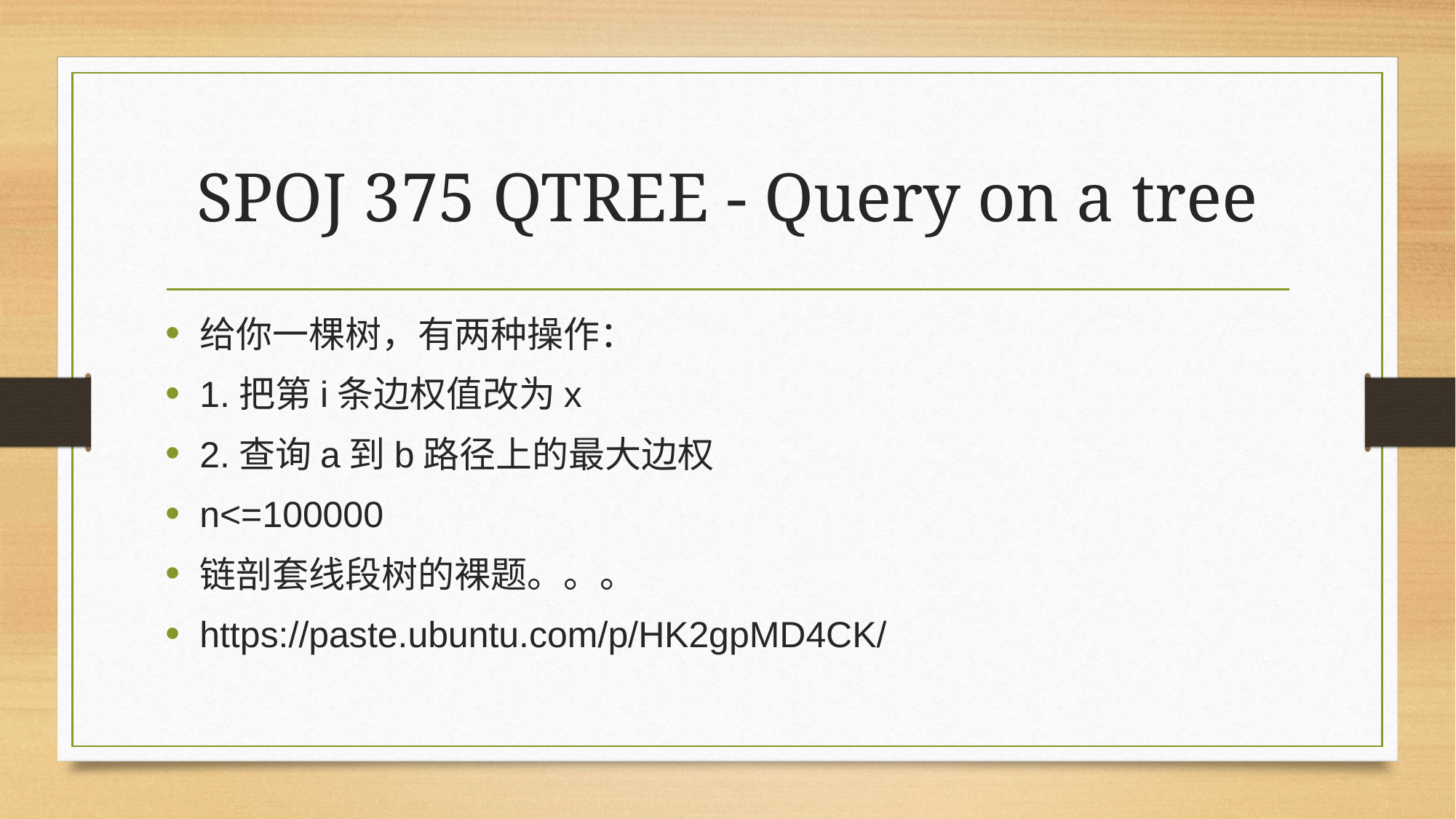

# SPOJ 375 QTREE - Query on a tree
给你一棵树，有两种操作：
1.把第i条边权值改为x
2.查询a到b路径上的最大边权
n<=100000
链剖套线段树的裸题。。。
https://paste.ubuntu.com/p/HK2gpMD4CK/